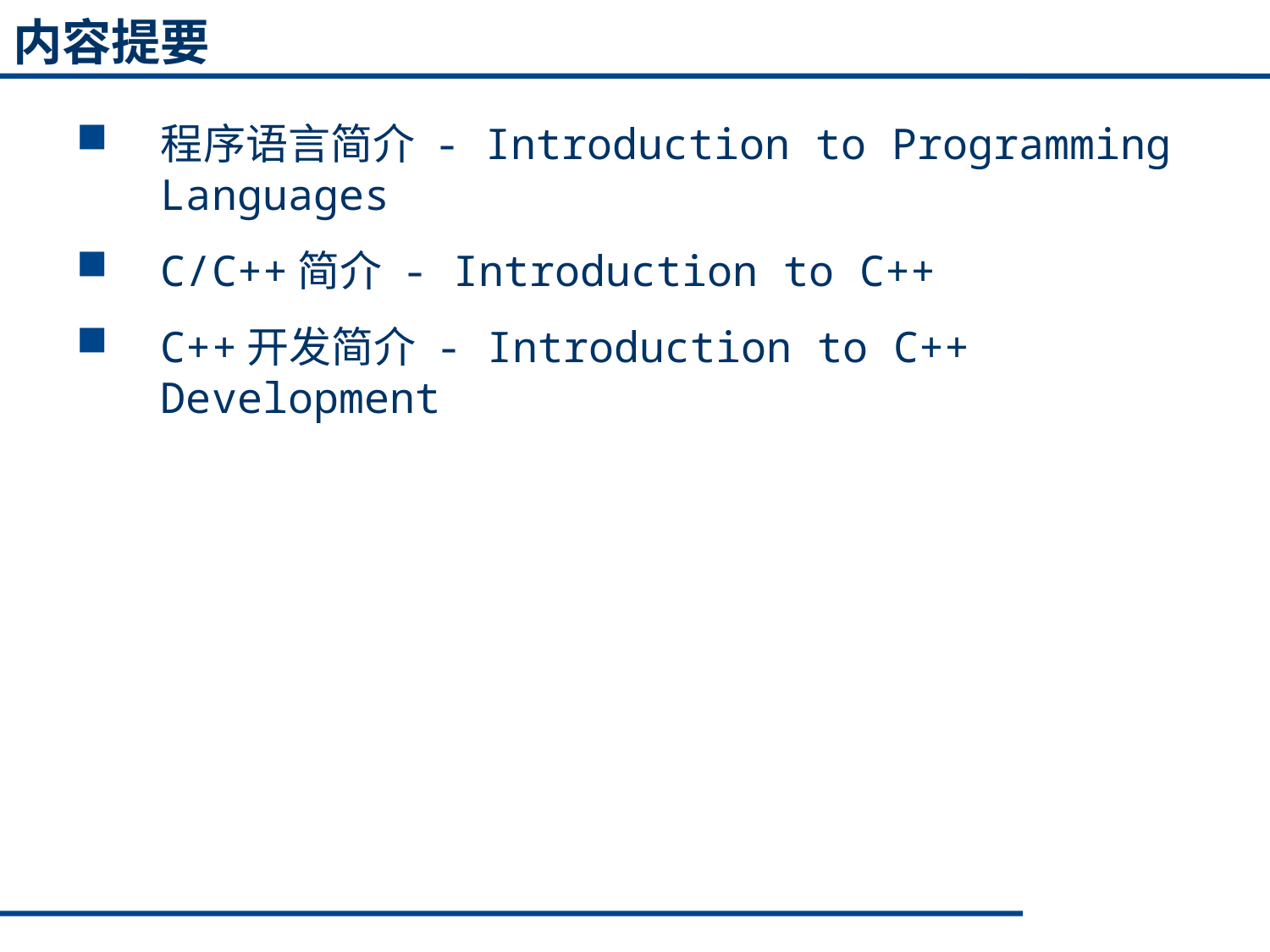

# 内容提要
程序语言简介 - Introduction to Programming Languages
C/C++简介 - Introduction to C++
C++开发简介 - Introduction to C++ Development